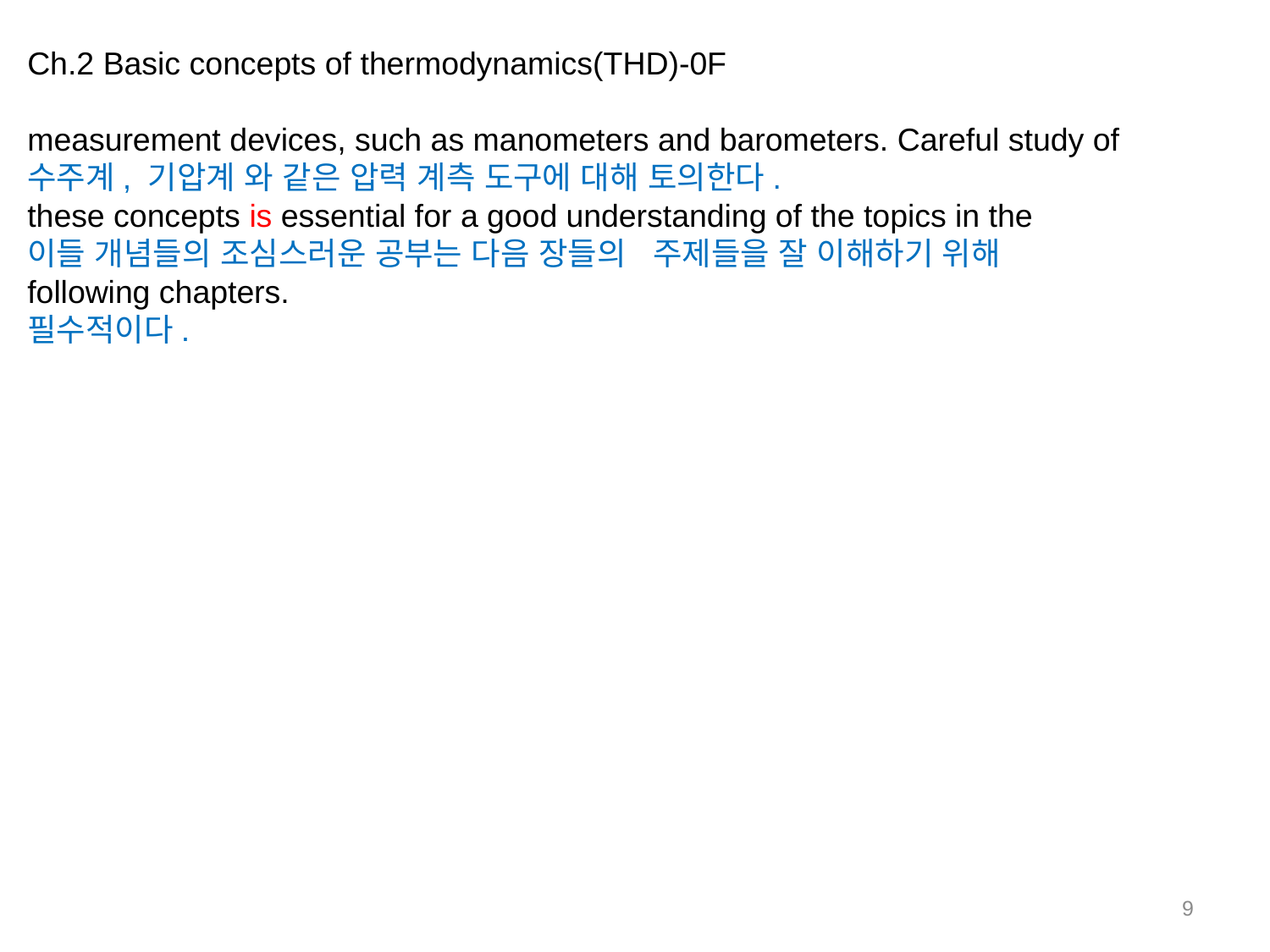

Ch.2 Basic concepts of thermodynamics(THD)-0F

measurement devices, such as manometers and barometers. Careful study of
수주계, 기압계 와 같은 압력 계측 도구에 대해 토의한다.
these concepts is essential for a good understanding of the topics in the
이들 개념들의 조심스러운 공부는 다음 장들의   주제들을 잘 이해하기 위해
following chapters.
필수적이다.
9